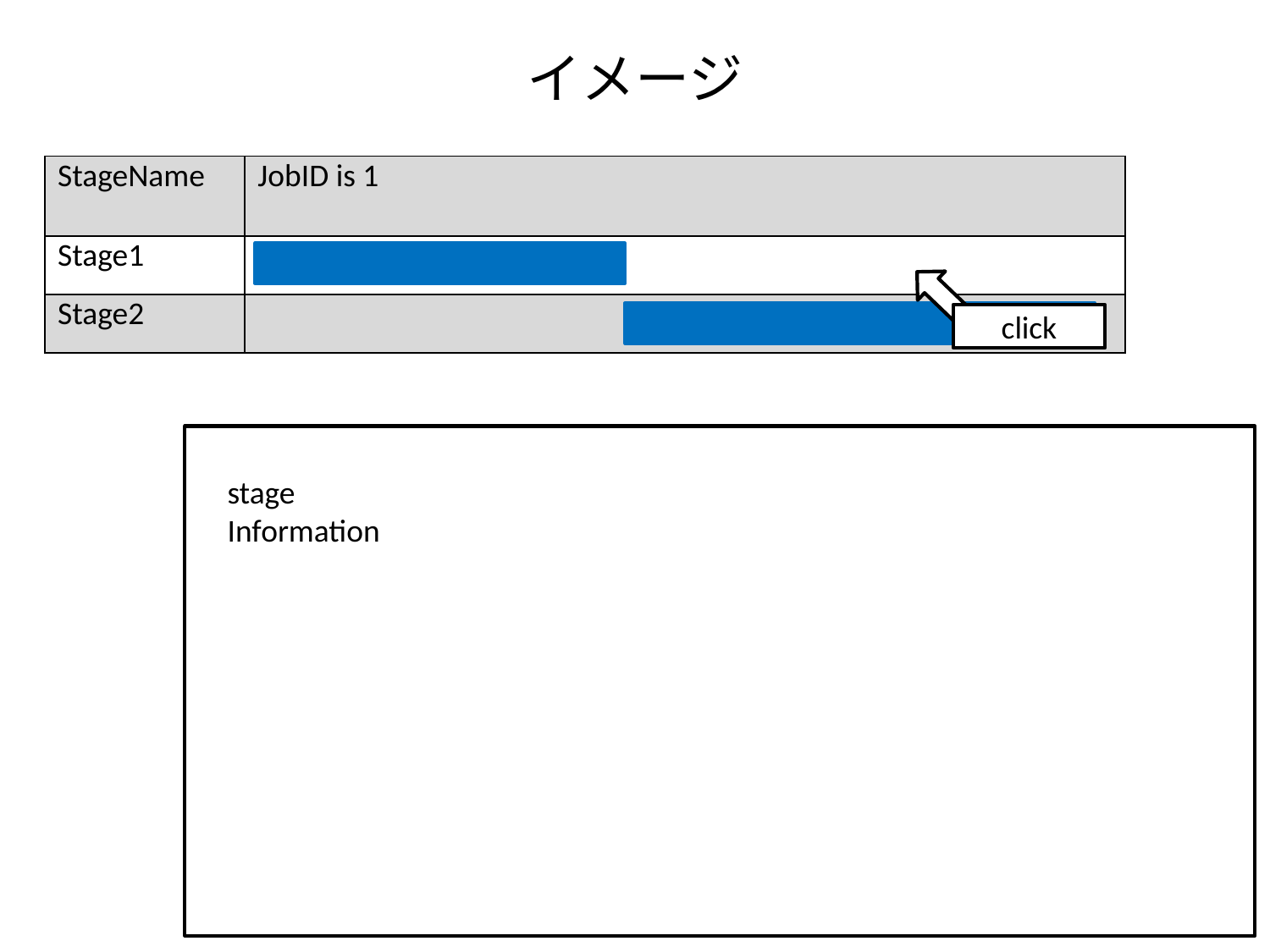

# イメージ
| StageName | JobID is 1 |
| --- | --- |
| Stage1 |  |
| Stage2 |  |

click

stage Information